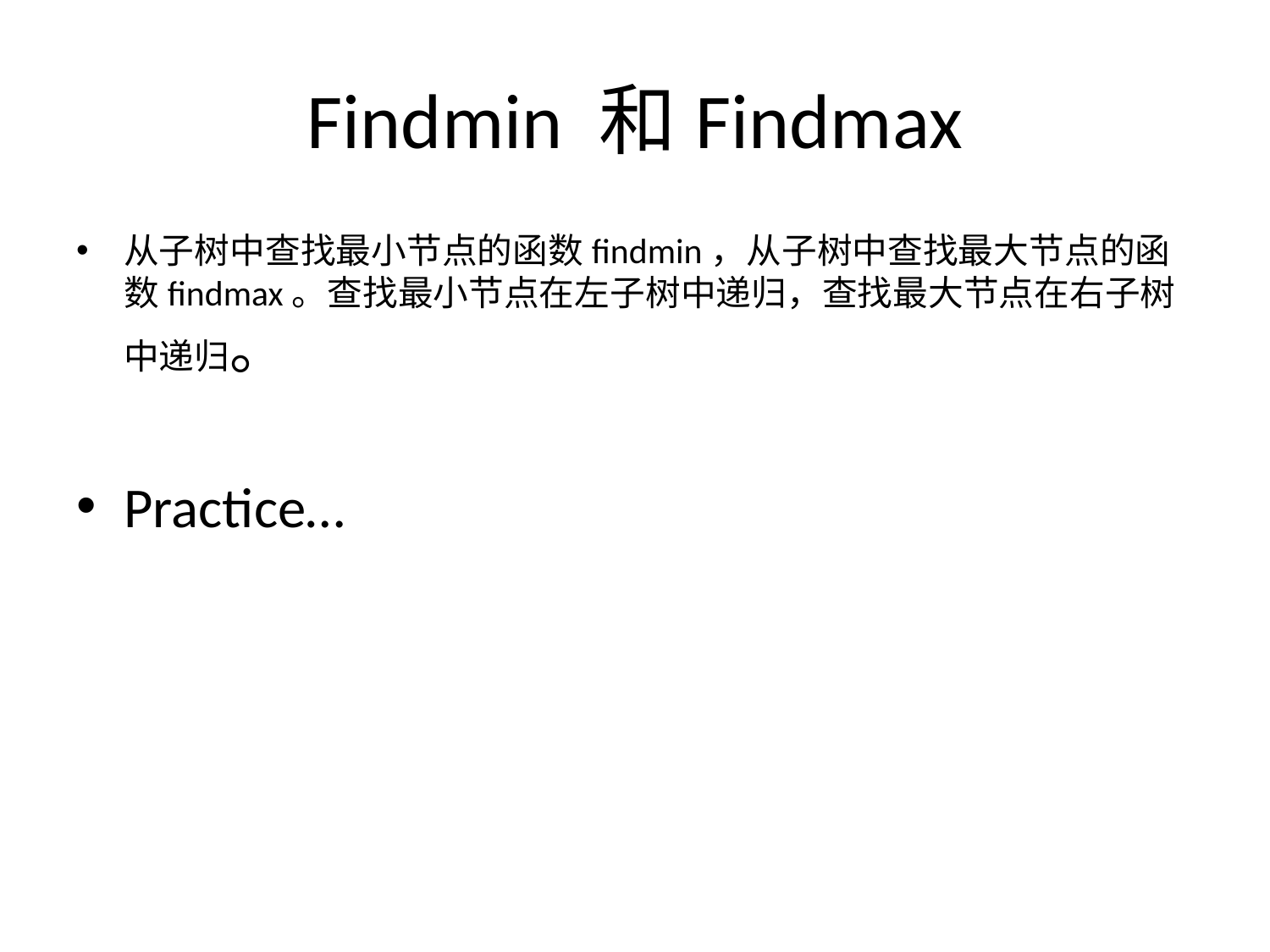

# Findmin 和Findmax
从子树中查找最小节点的函数findmin，从子树中查找最大节点的函数findmax。查找最小节点在左子树中递归，查找最大节点在右子树中递归。

Practice…